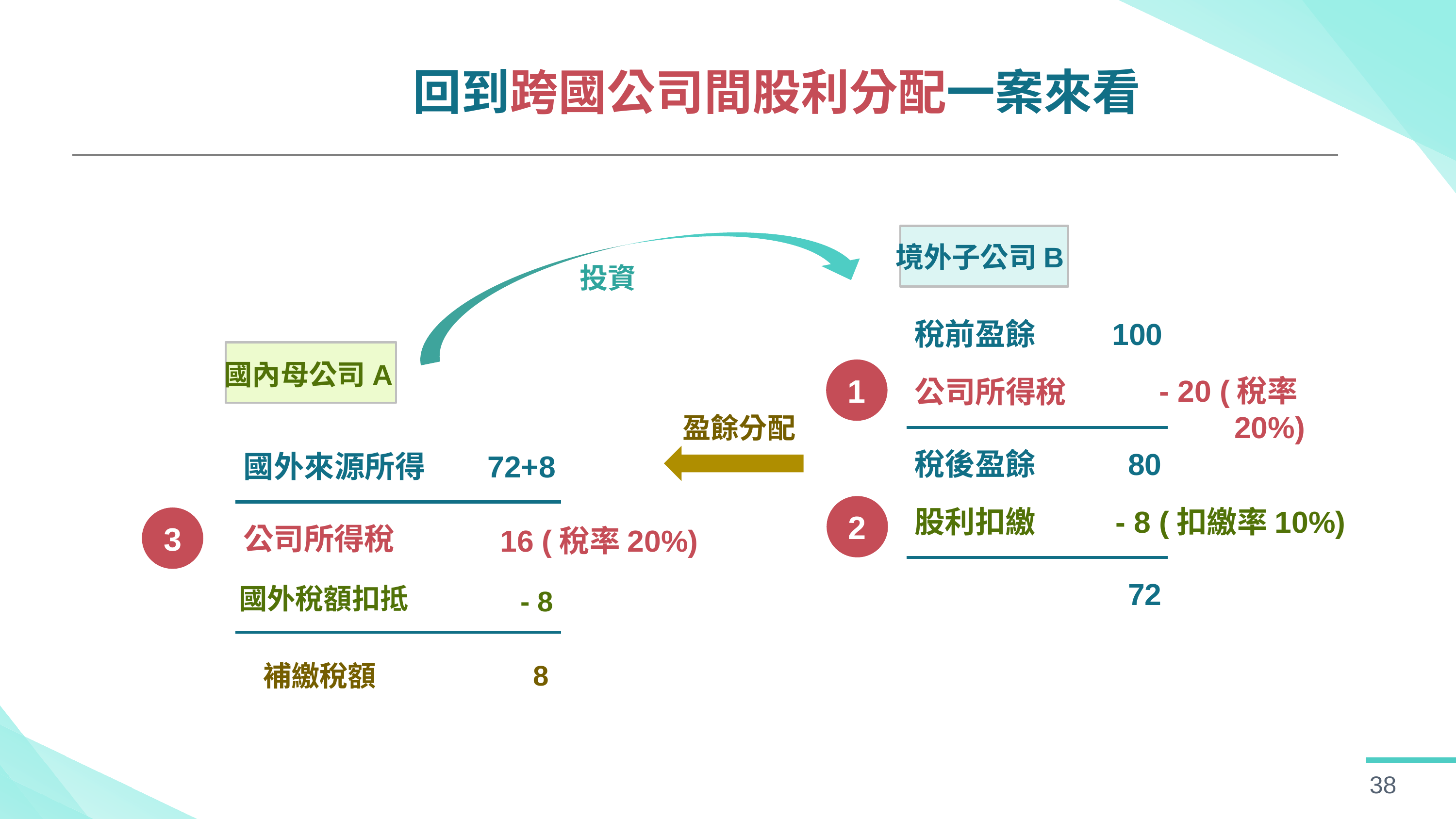

回到跨國公司間股利分配一案來看

境外子公司B
稅前盈餘
100
- 20 (稅率20%)
公司所得稅
稅後盈餘
80
股利扣繳
- 8 (扣繳率10%)
72

投資

國內母公司A
國外來源所得
72+8
公司所得稅
  16 (稅率20%)

1
盈餘分配

2

3
國外稅額扣抵
- 8
8
補繳稅額

38